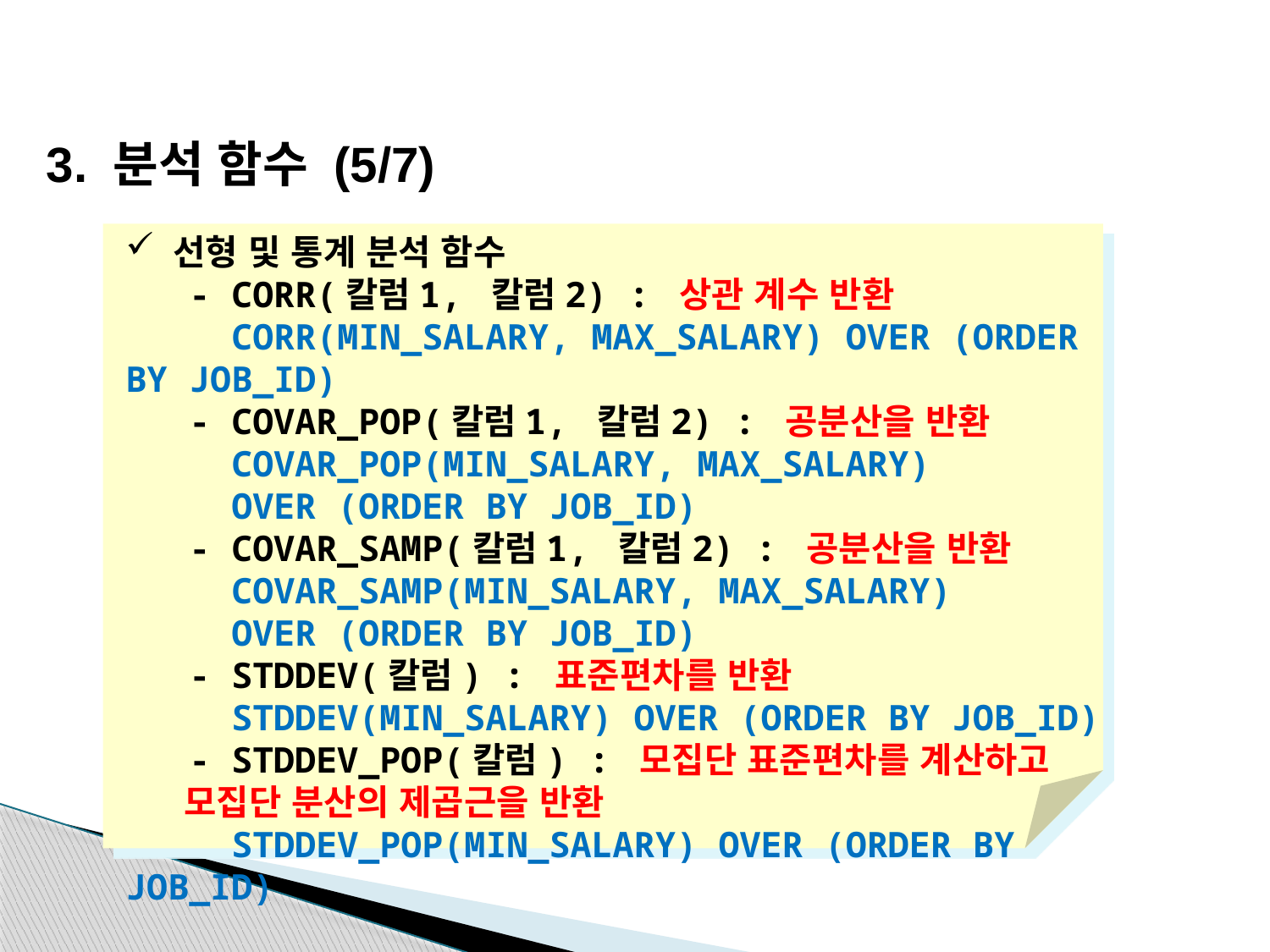

3. 분석 함수 (5/7)
선형 및 통계 분석 함수
   - CORR(칼럼1, 칼럼2) : 상관 계수 반환
     CORR(MIN_SALARY, MAX_SALARY) OVER (ORDER BY JOB_ID)
   - COVAR_POP(칼럼1, 칼럼2) : 공분산을 반환
     COVAR_POP(MIN_SALARY, MAX_SALARY)
     OVER (ORDER BY JOB_ID)
   - COVAR_SAMP(칼럼1, 칼럼2) : 공분산을 반환
     COVAR_SAMP(MIN_SALARY, MAX_SALARY)
     OVER (ORDER BY JOB_ID)
   - STDDEV(칼럼) : 표준편차를 반환
     STDDEV(MIN_SALARY) OVER (ORDER BY JOB_ID)
   - STDDEV_POP(칼럼) : 모집단 표준편차를 계산하고
     모집단 분산의 제곱근을 반환
     STDDEV_POP(MIN_SALARY) OVER (ORDER BY JOB_ID)